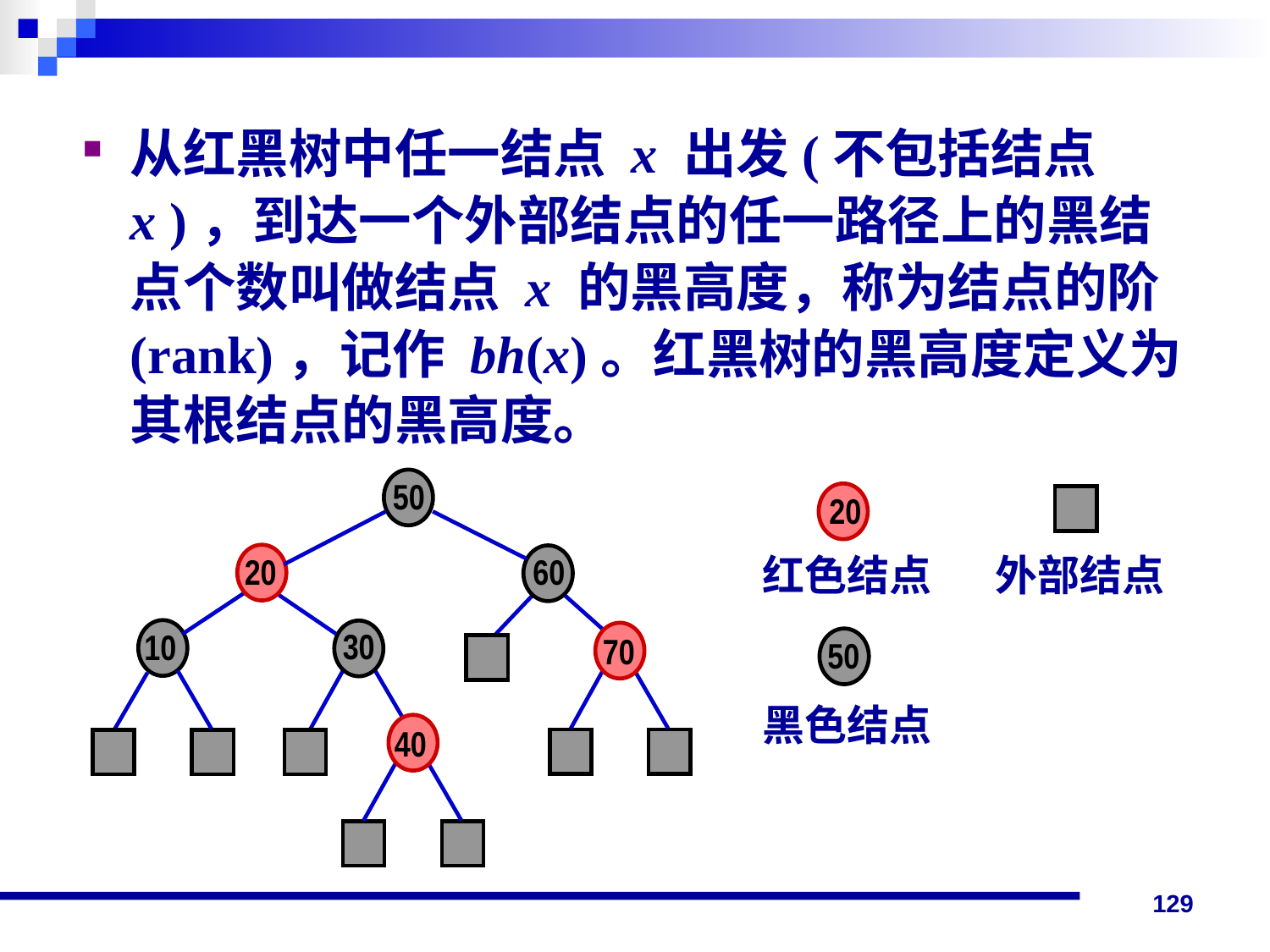

从红黑树中任一结点 x 出发(不包括结点 x )，到达一个外部结点的任一路径上的黑结点个数叫做结点 x 的黑高度，称为结点的阶(rank)，记作 bh(x)。红黑树的黑高度定义为其根结点的黑高度。
50

20
60

30
10

70

40

20

红色结点
外部结点
50

黑色结点
129